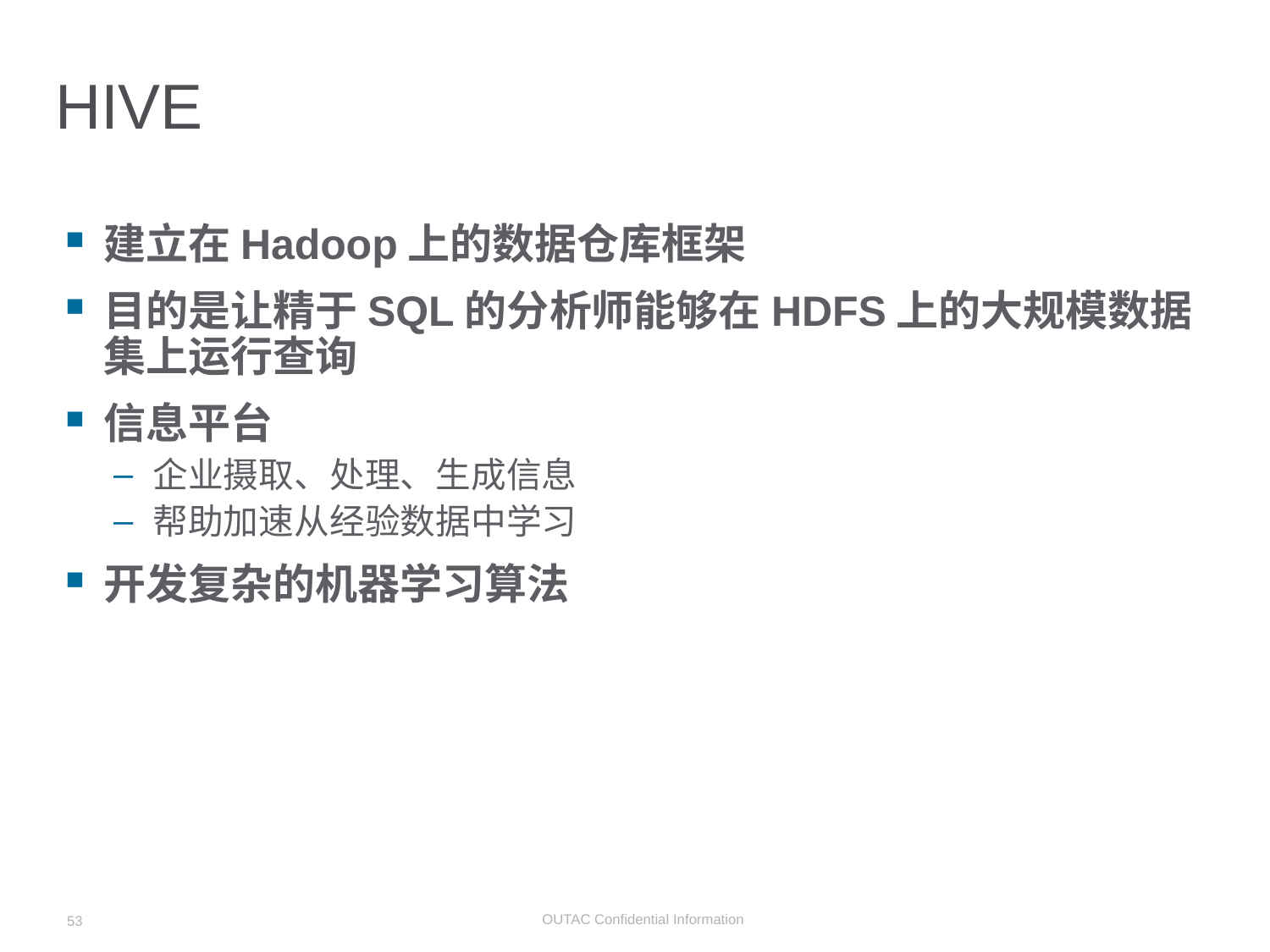

# HIVE
建立在Hadoop上的数据仓库框架
目的是让精于SQL的分析师能够在HDFS上的大规模数据集上运行查询
信息平台
企业摄取、处理、生成信息
帮助加速从经验数据中学习
开发复杂的机器学习算法
53